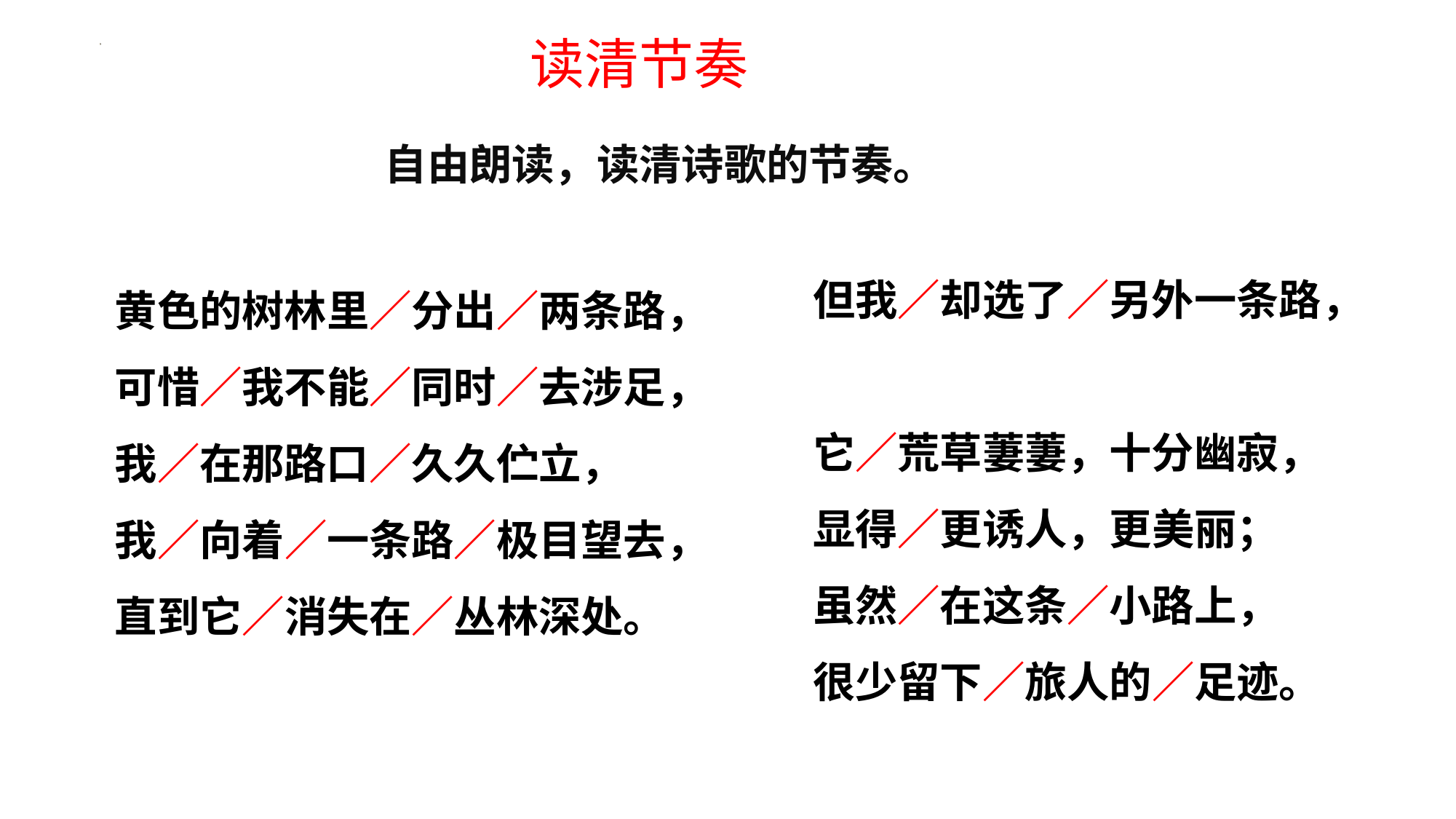

# 读清节奏
自由朗读，读清诗歌的节奏。

但我／却选了／另外一条路，
它／荒草萋萋，十分幽寂，
显得／更诱人，更美丽；
虽然／在这条／小路上，
很少留下／旅人的／足迹。
黄色的树林里／分出／两条路， 可惜／我不能／同时／去涉足，
我／在那路口／久久伫立，
我／向着／一条路／极目望去， 直到它／消失在／丛林深处。